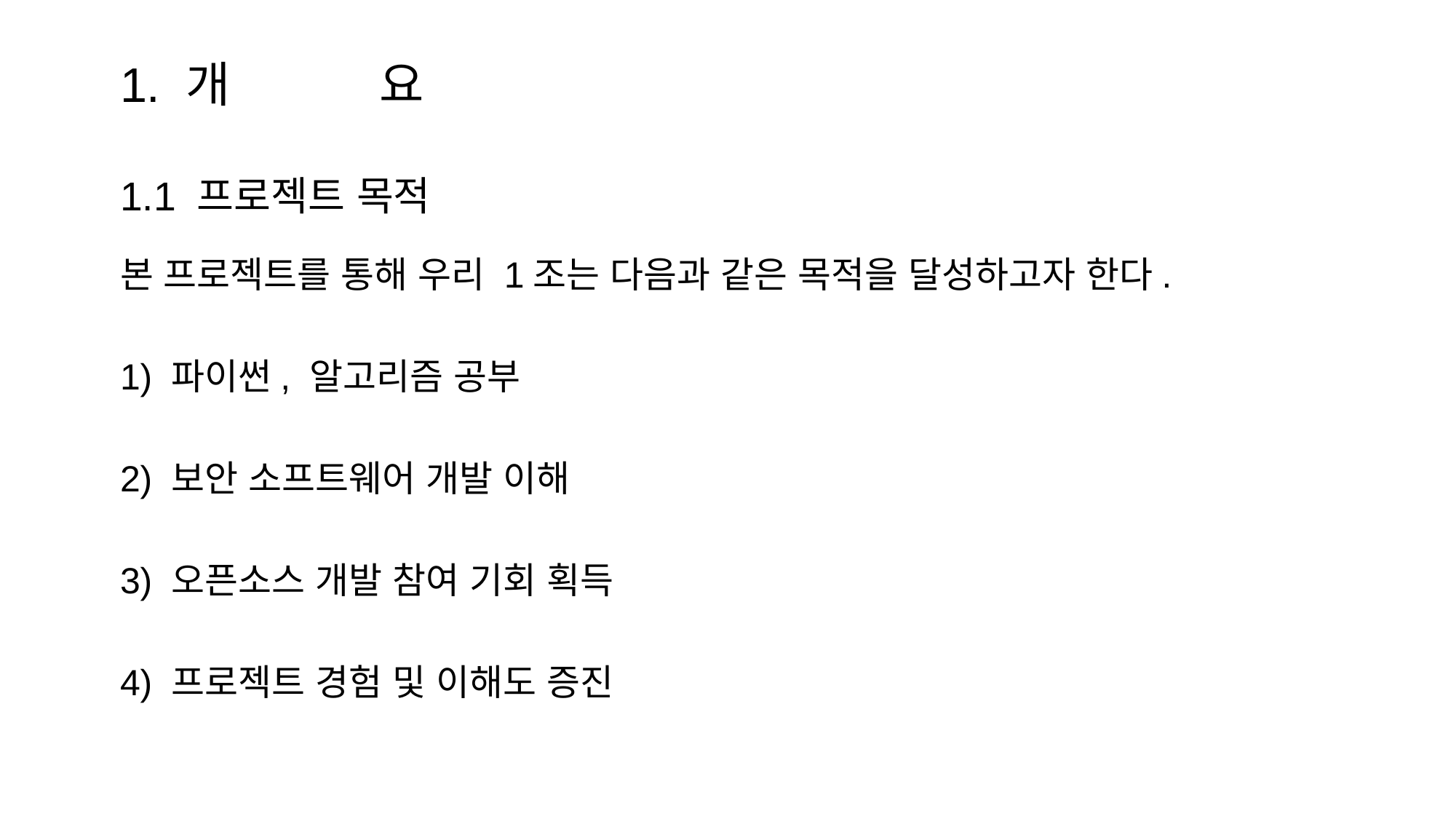

# 1. 개	   요 1.1 프로젝트 목적
본 프로젝트를 통해 우리 1조는 다음과 같은 목적을 달성하고자 한다.

1) 파이썬, 알고리즘 공부

2) 보안 소프트웨어 개발 이해

3) 오픈소스 개발 참여 기회 획득

4) 프로젝트 경험 및 이해도 증진